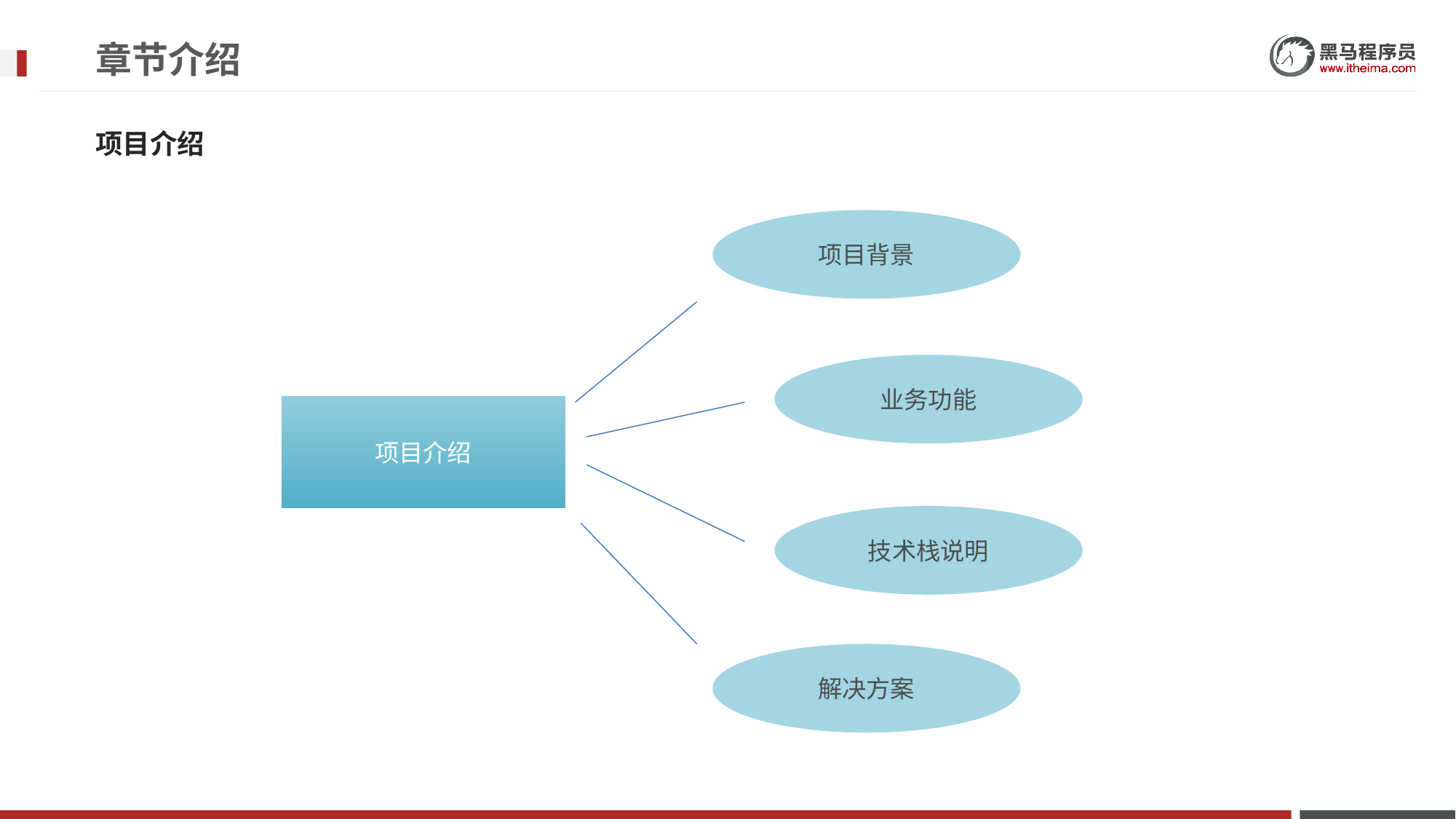

# 章节介绍
项目介绍
项目背景
业务功能
项目介绍
技术栈说明
解决方案